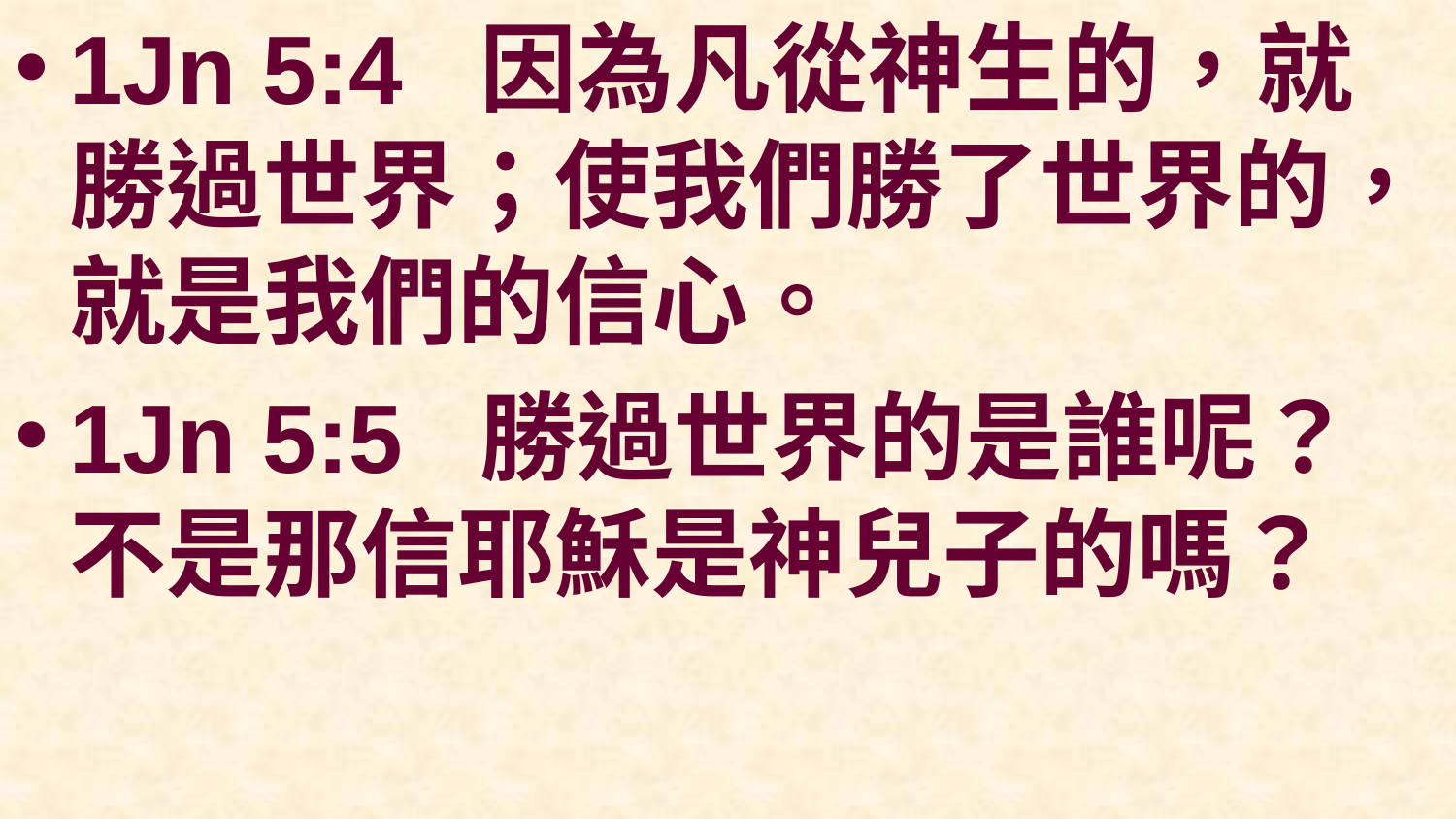

1Jn 5:4  因為凡從神生的，就勝過世界；使我們勝了世界的，就是我們的信心。
1Jn 5:5  勝過世界的是誰呢？不是那信耶穌是神兒子的嗎？